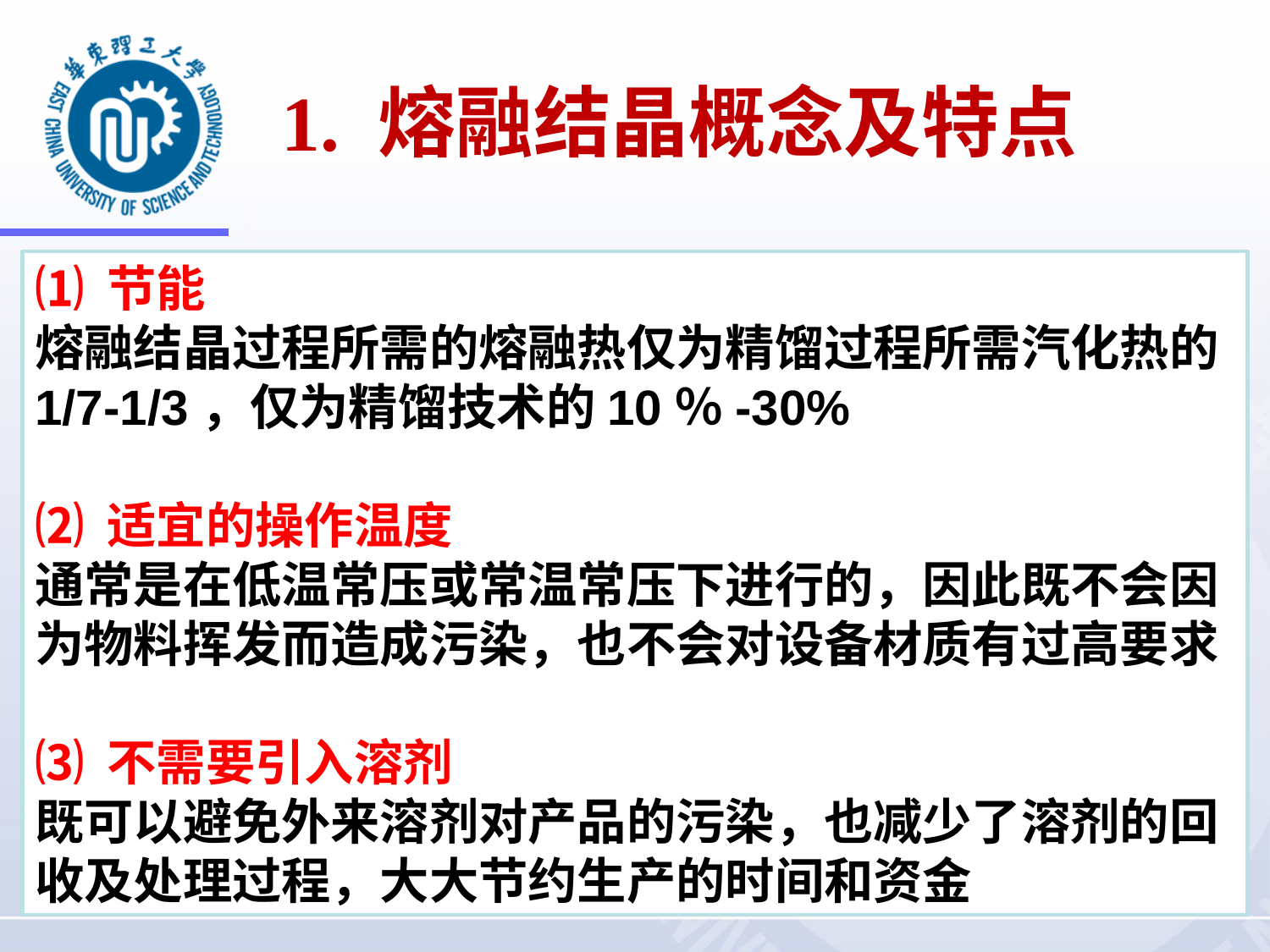

1. 熔融结晶概念及特点
⑴ 节能
熔融结晶过程所需的熔融热仅为精馏过程所需汽化热的1/7-1/3，仅为精馏技术的10％-30%

⑵ 适宜的操作温度
通常是在低温常压或常温常压下进行的，因此既不会因为物料挥发而造成污染，也不会对设备材质有过高要求

⑶ 不需要引入溶剂
既可以避免外来溶剂对产品的污染，也减少了溶剂的回收及处理过程，大大节约生产的时间和资金